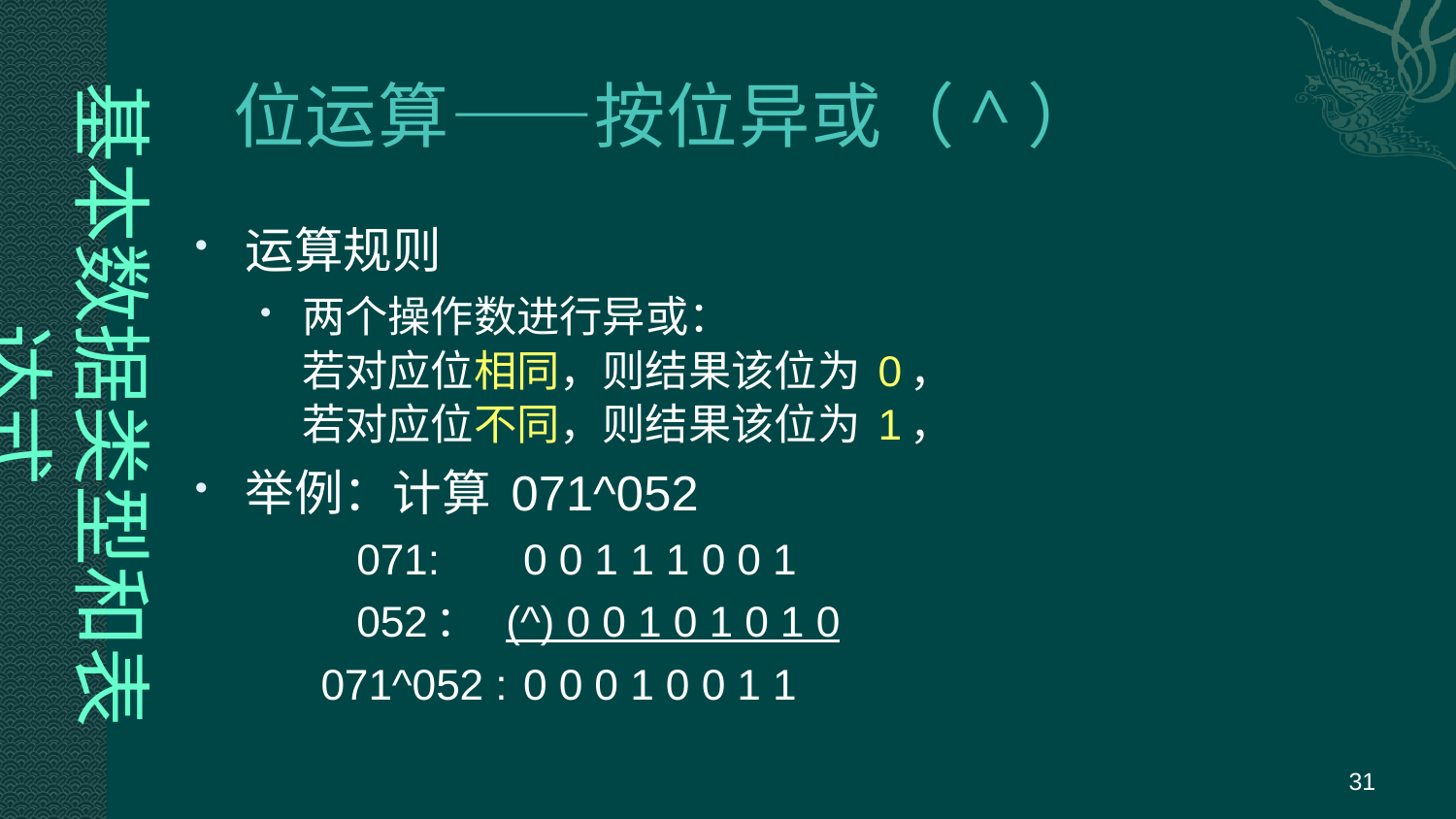

基本数据类型和表达式
# 位运算——按位异或（^）
运算规则
两个操作数进行异或：
若对应位相同，则结果该位为 0，
若对应位不同，则结果该位为 1，
举例：计算 071^052
        071:   	0 0 1 1 1 0 0 1
        052：  (^) 0 0 1 0 1 0 1 0
     071^052 : 	0 0 0 1 0 0 1 1
31